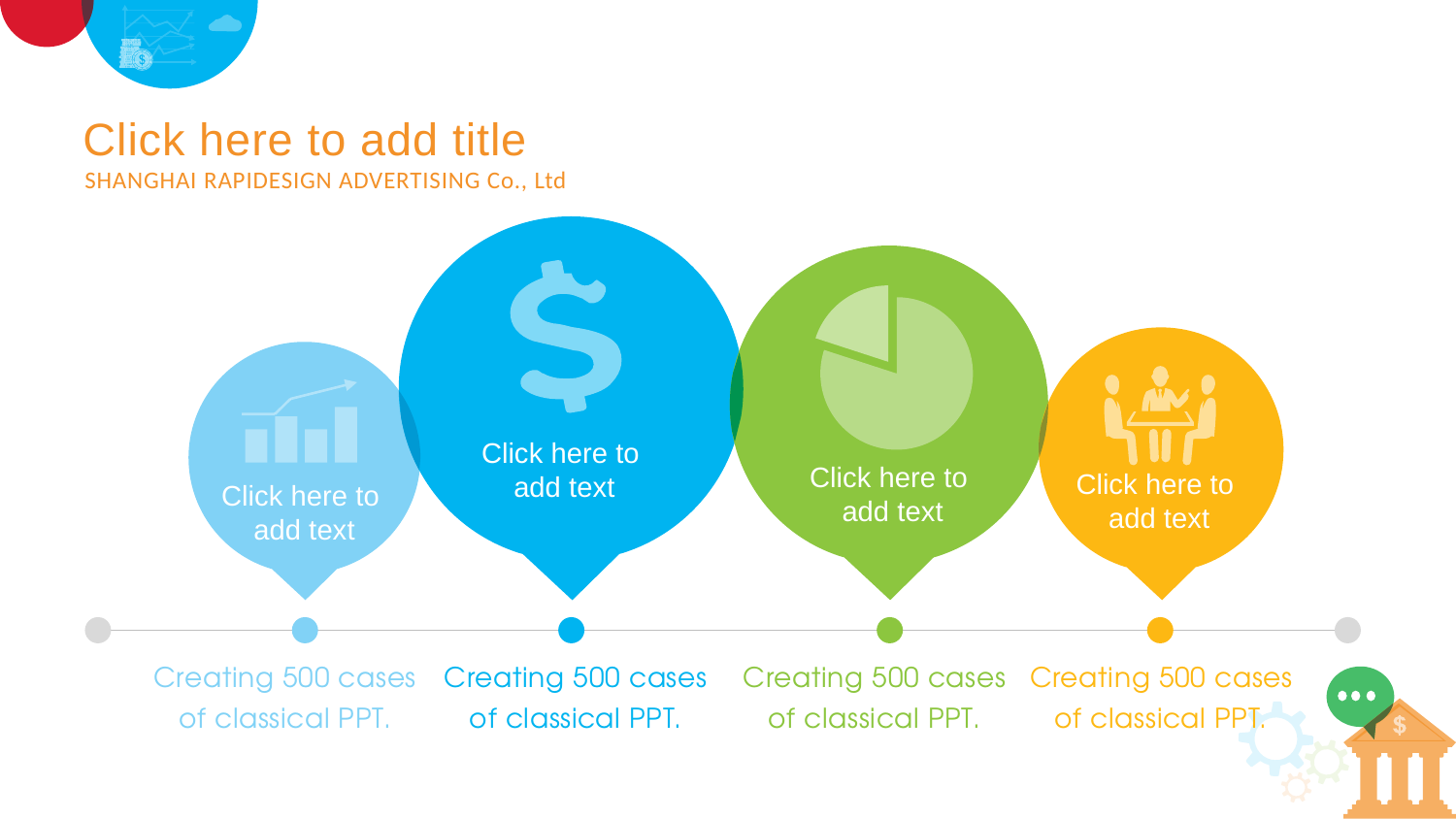

Click here to add title
SHANGHAI RAPIDESIGN ADVERTISING Co., Ltd

Click here to
add text

### Chart

| Category | 销售额 |
|---|---|
| 第一季度 | 80.0 |
| 第二季度 | 20.0 |
| 第三季度 | None |
| 第四季度 | None |
Click here to
add text

Click here to
add text

Click here to
add text

Creating 500 cases
of classical PPT.
Creating 500 cases
of classical PPT.
Creating 500 cases
of classical PPT.
Creating 500 cases
of classical PPT.